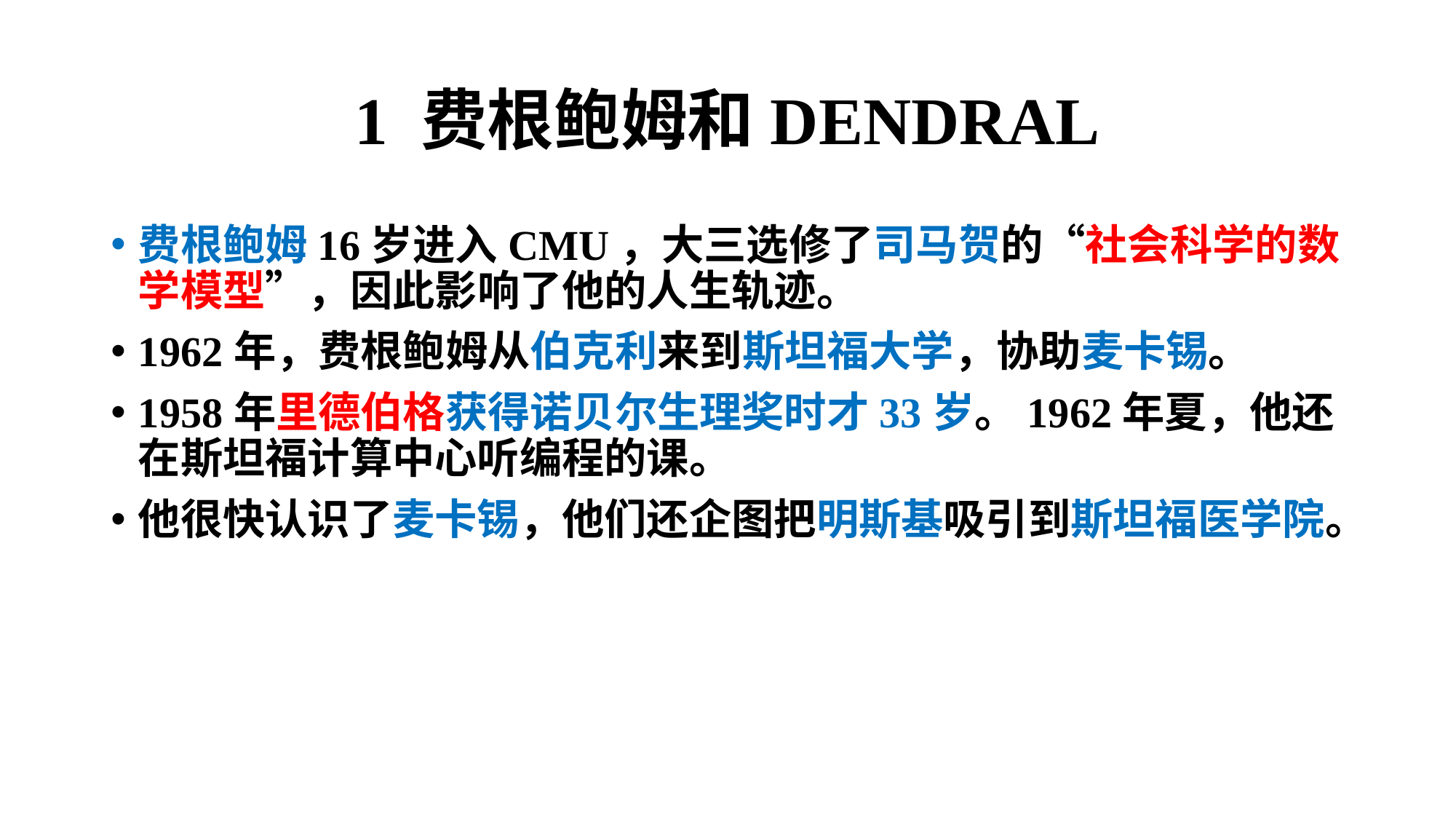

# 1 费根鲍姆和DENDRAL
费根鲍姆16岁进入CMU，大三选修了司马贺的“社会科学的数学模型”，因此影响了他的人生轨迹。
1962年，费根鲍姆从伯克利来到斯坦福大学，协助麦卡锡。
1958年里德伯格获得诺贝尔生理奖时才33岁。1962年夏，他还在斯坦福计算中心听编程的课。
他很快认识了麦卡锡，他们还企图把明斯基吸引到斯坦福医学院。